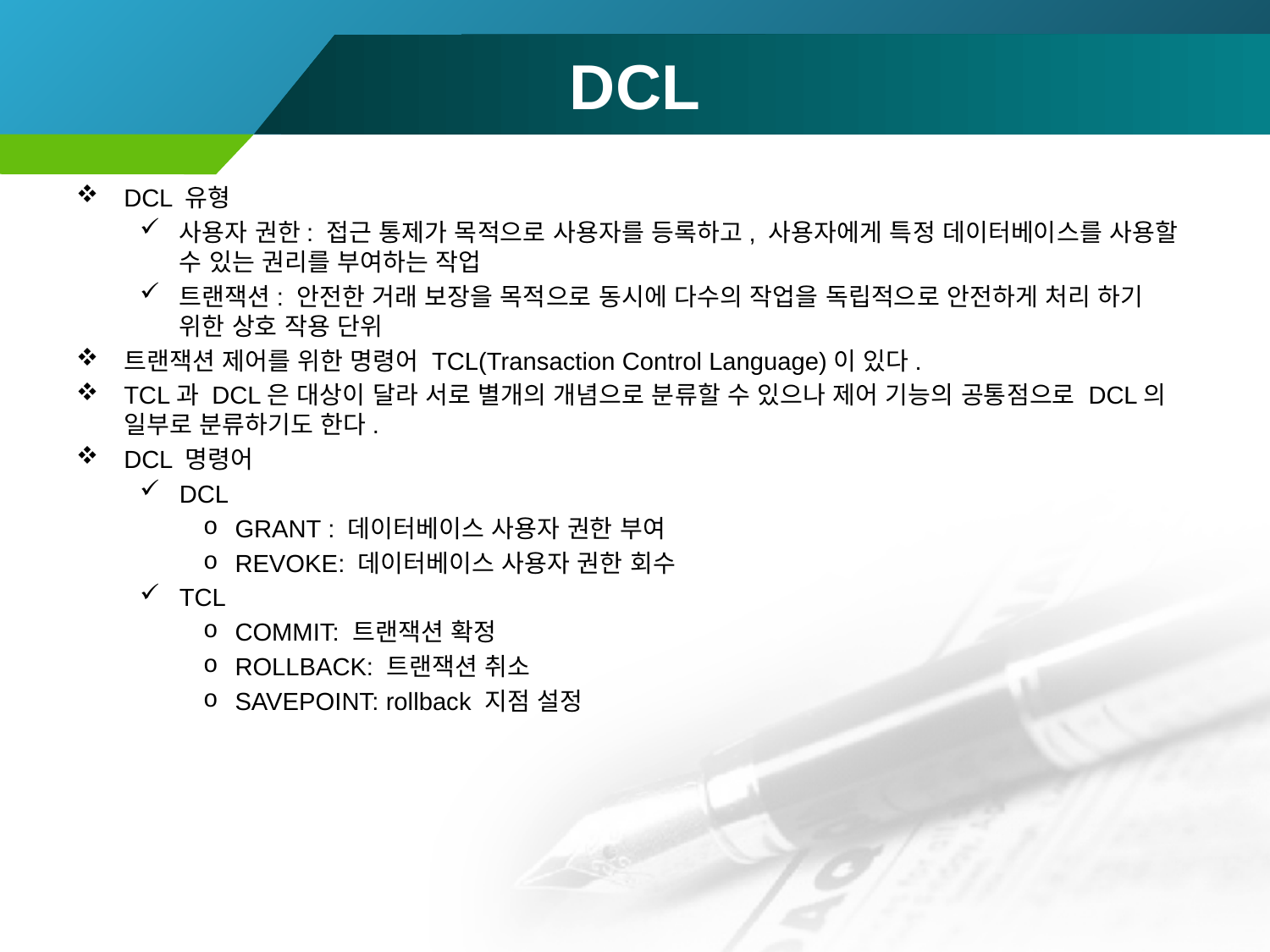

# DCL
DCL 유형
사용자 권한: 접근 통제가 목적으로 사용자를 등록하고, 사용자에게 특정 데이터베이스를 사용할 수 있는 권리를 부여하는 작업
트랜잭션: 안전한 거래 보장을 목적으로 동시에 다수의 작업을 독립적으로 안전하게 처리 하기 위한 상호 작용 단위
트랜잭션 제어를 위한 명령어 TCL(Transaction Control Language)이 있다.
TCL과 DCL은 대상이 달라 서로 별개의 개념으로 분류할 수 있으나 제어 기능의 공통점으로 DCL의 일부로 분류하기도 한다.
DCL 명령어
DCL
GRANT : 데이터베이스 사용자 권한 부여
REVOKE: 데이터베이스 사용자 권한 회수
TCL
COMMIT: 트랜잭션 확정
ROLLBACK: 트랜잭션 취소
SAVEPOINT: rollback 지점 설정